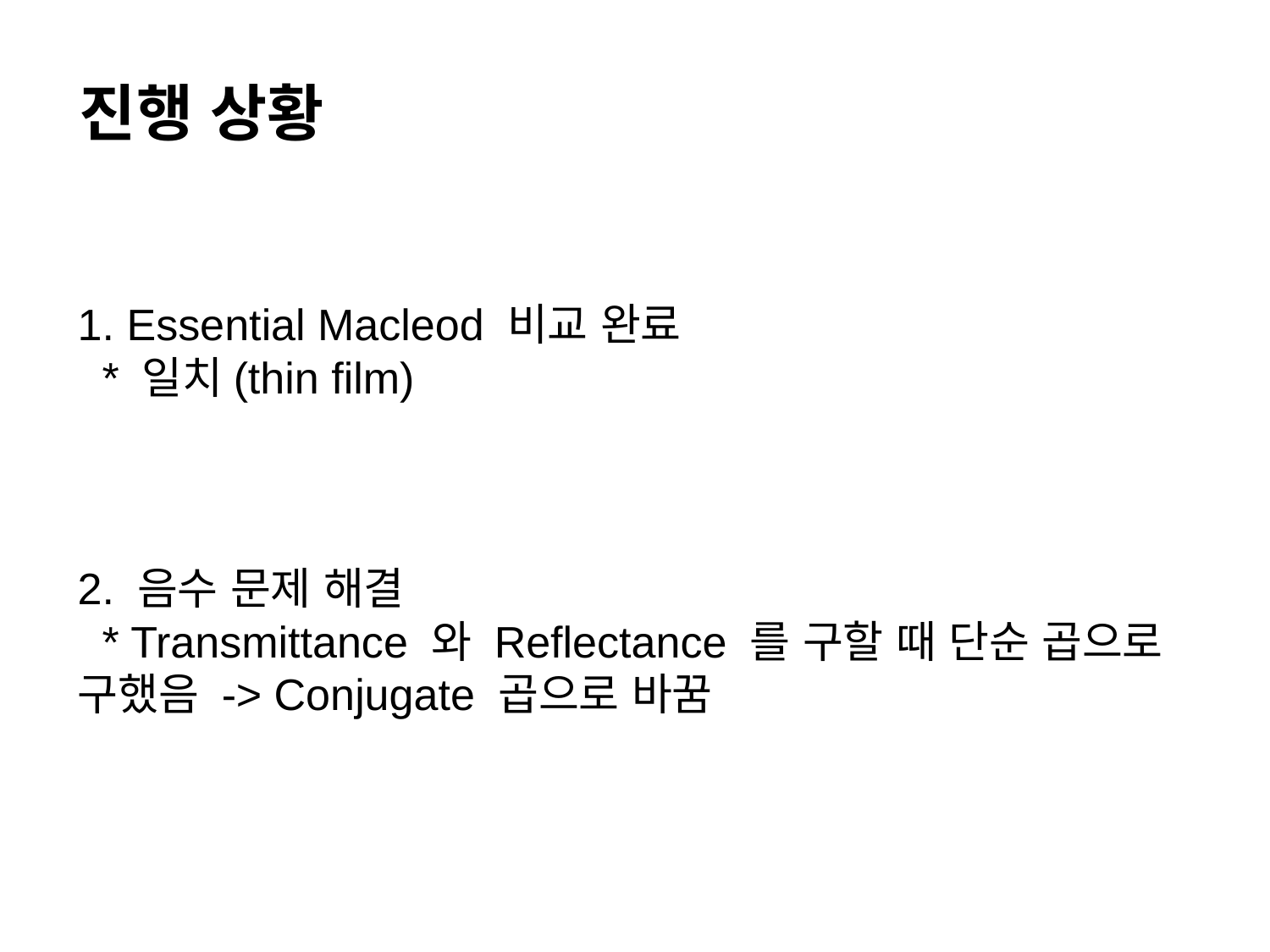

# 진행 상황
1. Essential Macleod 비교 완료
  * 일치(thin film)

2. 음수 문제 해결
  * Transmittance 와 Reflectance 를 구할 때 단순 곱으로 구했음 -> Conjugate 곱으로 바꿈